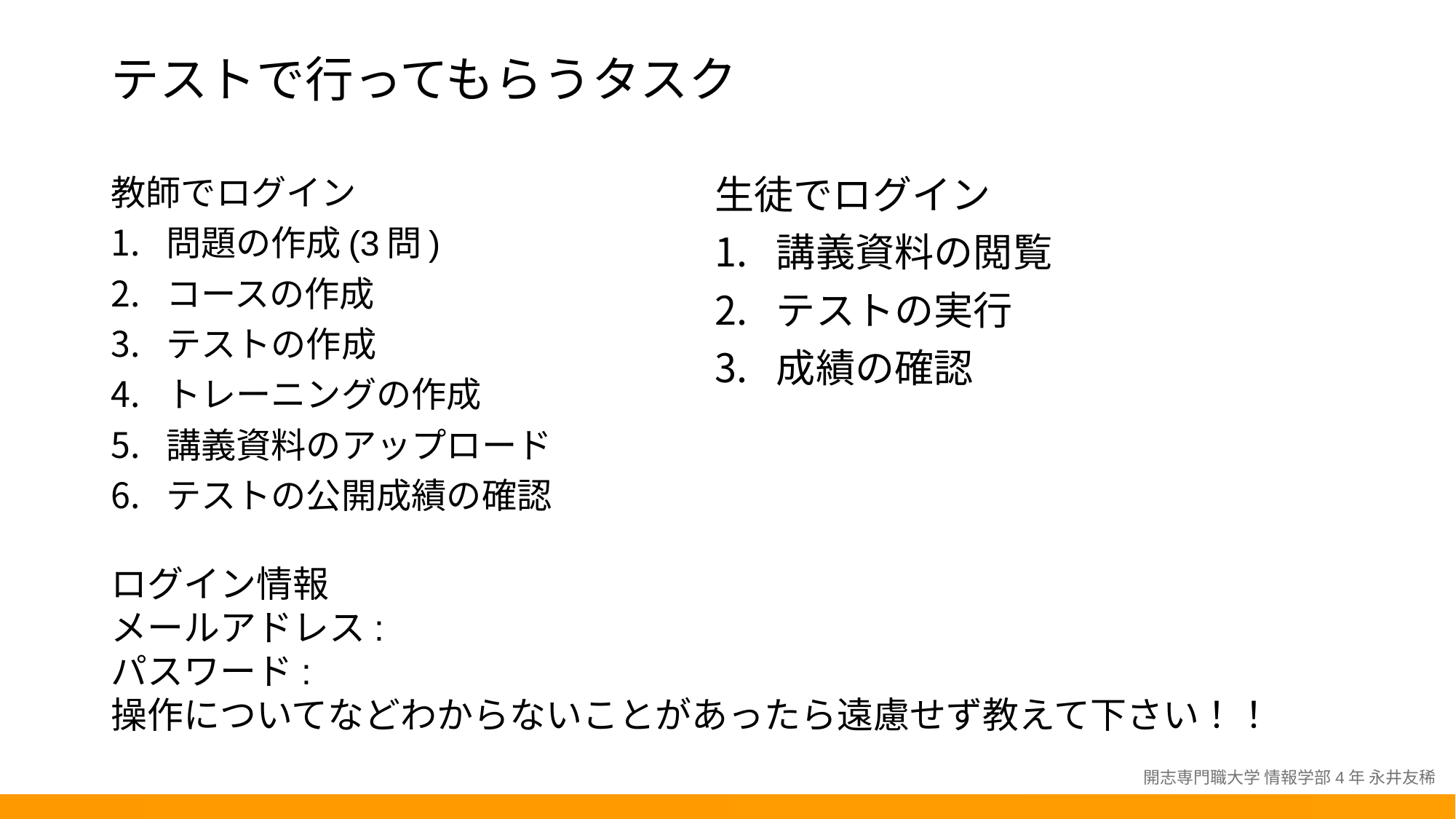

# テストで行ってもらうタスク
生徒でログイン
講義資料の閲覧
テストの実行
成績の確認

教師でログイン
問題の作成(3問)
コースの作成
テストの作成
トレーニングの作成
講義資料のアップロード
テストの公開成績の確認

ログイン情報
メールアドレス:
パスワード:
操作についてなどわからないことがあったら遠慮せず教えて下さい！！